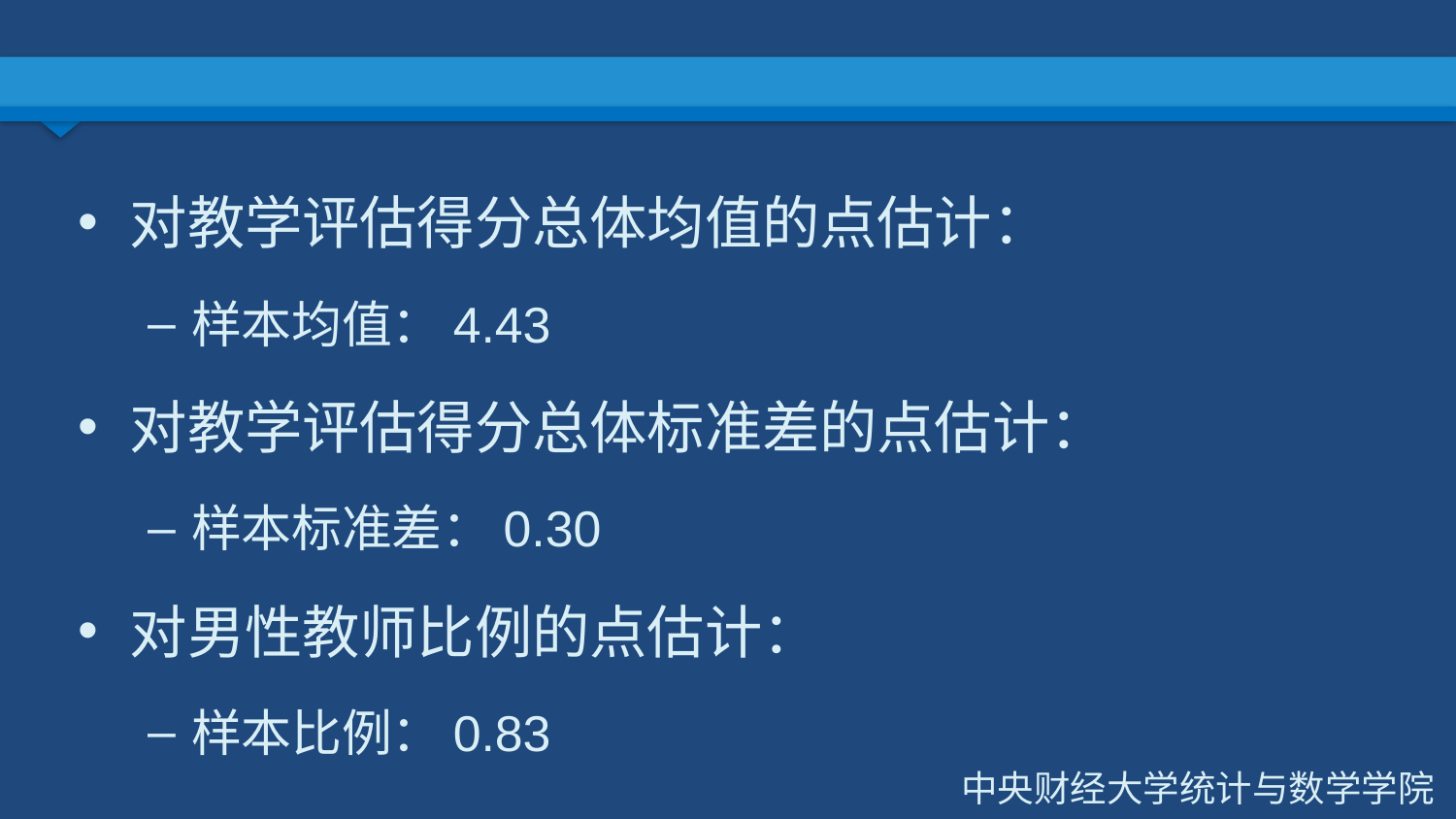

#
对教学评估得分总体均值的点估计：
样本均值：4.43
对教学评估得分总体标准差的点估计：
样本标准差：0.30
对男性教师比例的点估计：
样本比例：0.83